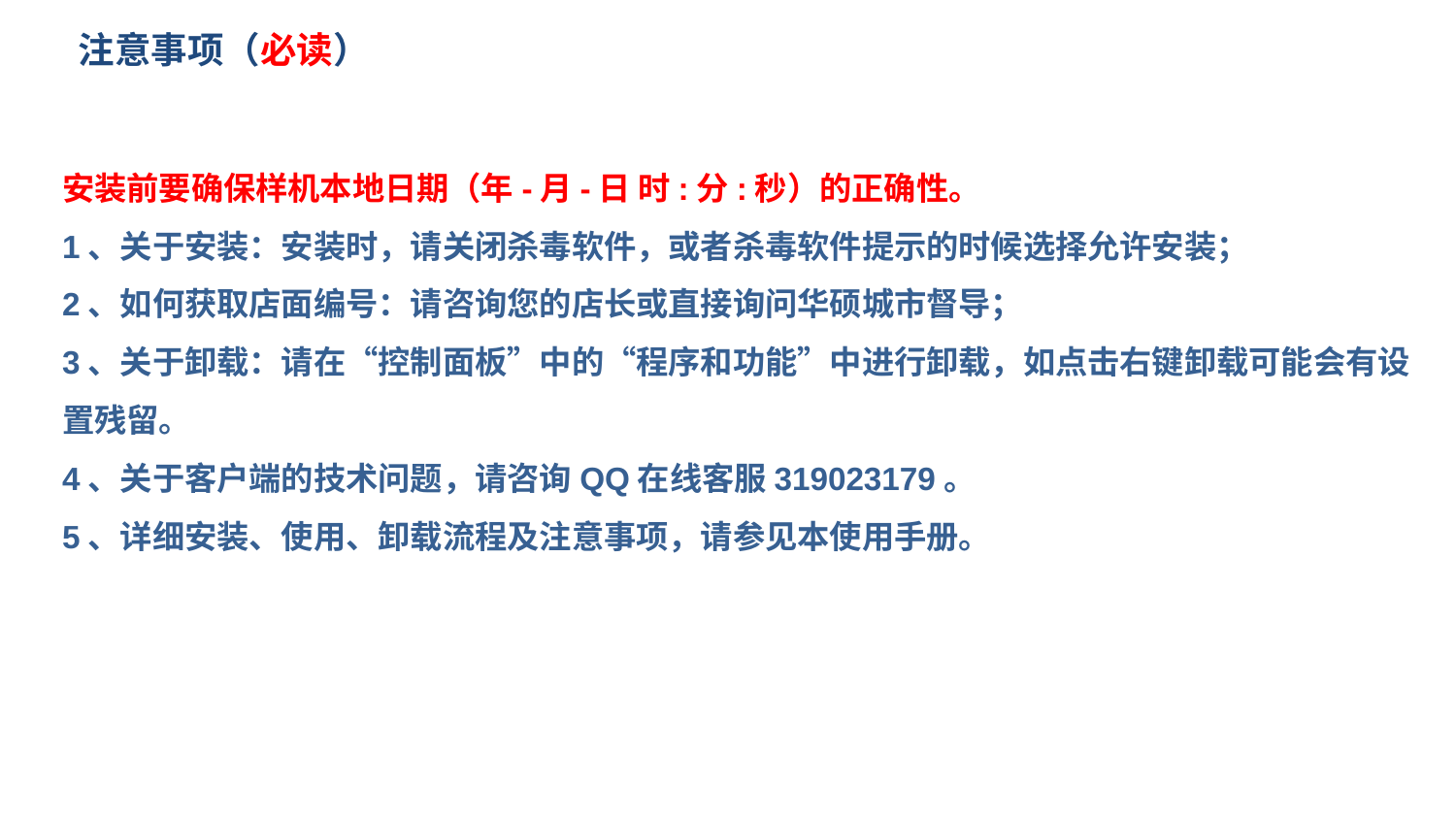

注意事项（必读）
安装前要确保样机本地日期（年-月-日 时:分:秒）的正确性。
1、关于安装：安装时，请关闭杀毒软件，或者杀毒软件提示的时候选择允许安装；
2、如何获取店面编号：请咨询您的店长或直接询问华硕城市督导；
3、关于卸载：请在“控制面板”中的“程序和功能”中进行卸载，如点击右键卸载可能会有设置残留。
4、关于客户端的技术问题，请咨询QQ在线客服319023179。
5、详细安装、使用、卸载流程及注意事项，请参见本使用手册。
2